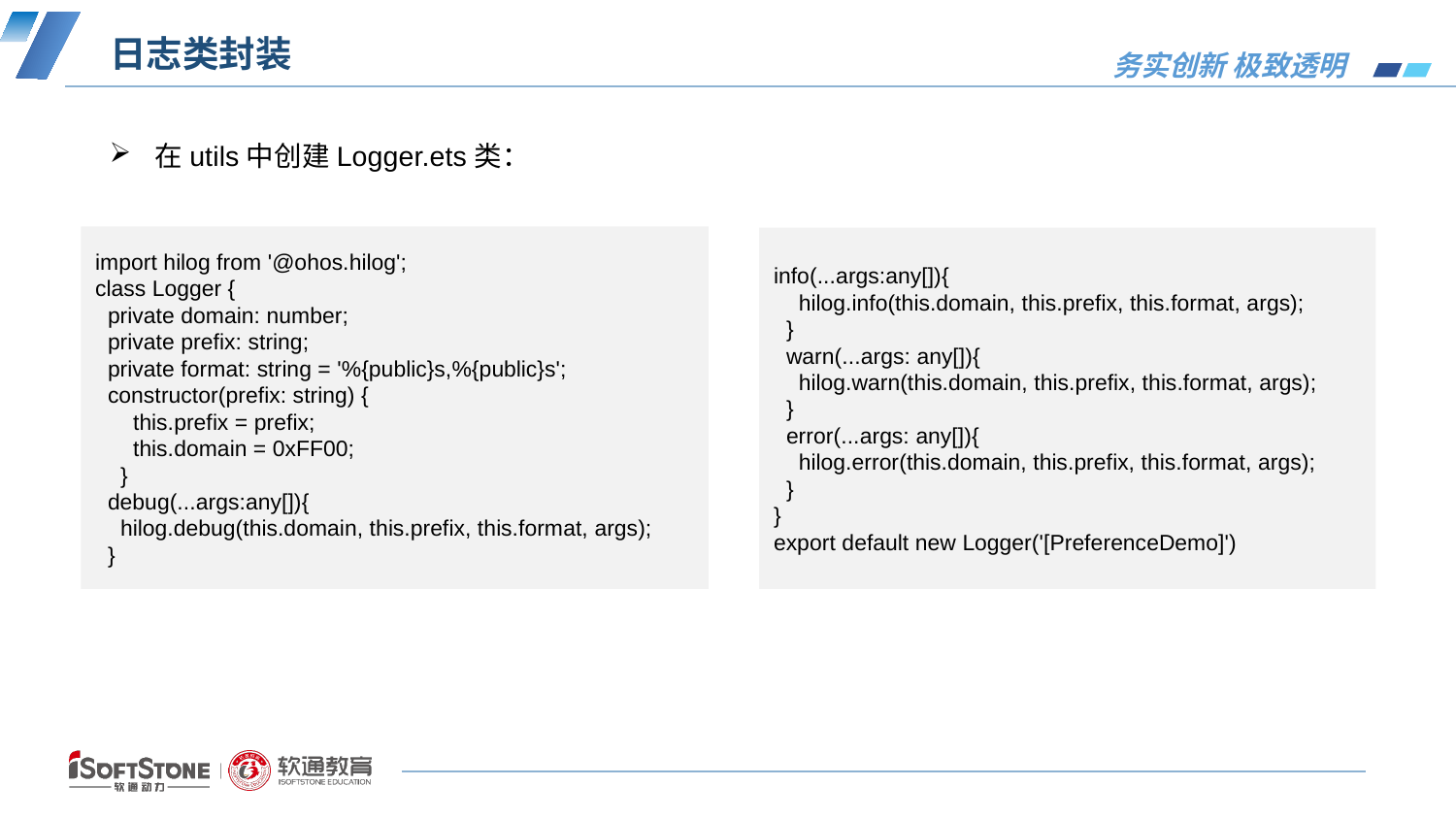

# 日志类封装
在utils中创建Logger.ets类：
import hilog from '@ohos.hilog';
class Logger {
  private domain: number;
  private prefix: string;
  private format: string = '%{public}s,%{public}s';
  constructor(prefix: string) {
      this.prefix = prefix;
      this.domain = 0xFF00;
    }
  debug(...args:any[]){
    hilog.debug(this.domain, this.prefix, this.format, args);
  }
info(...args:any[]){
    hilog.info(this.domain, this.prefix, this.format, args);
  }
  warn(...args: any[]){
    hilog.warn(this.domain, this.prefix, this.format, args);
  }
  error(...args: any[]){
    hilog.error(this.domain, this.prefix, this.format, args);
  }
}
export default new Logger('[PreferenceDemo]')